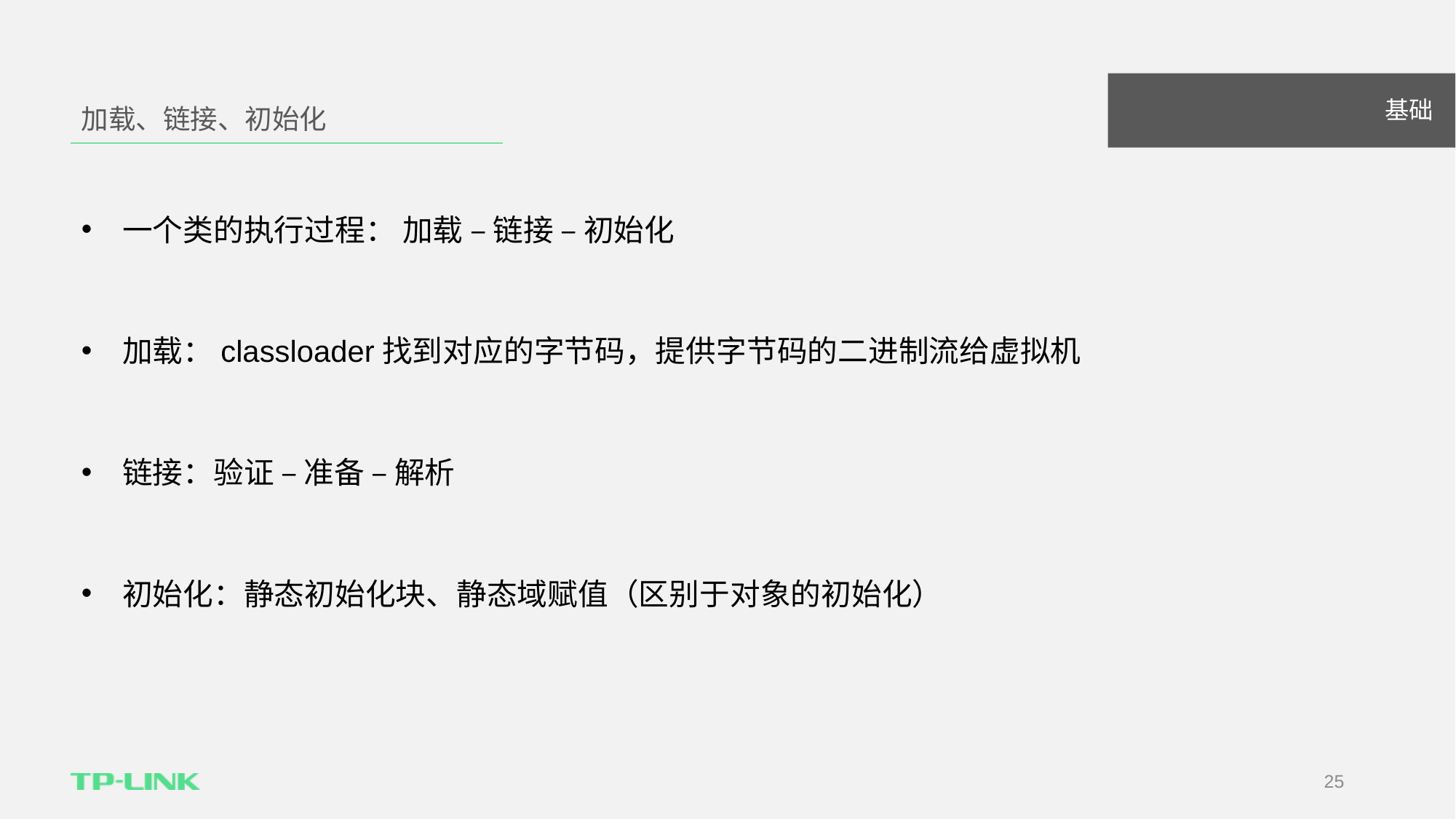

基础
# 加载、链接、初始化
一个类的执行过程： 加载 – 链接 – 初始化

加载：classloader找到对应的字节码，提供字节码的二进制流给虚拟机

链接：验证 – 准备 – 解析

初始化：静态初始化块、静态域赋值（区别于对象的初始化）
25